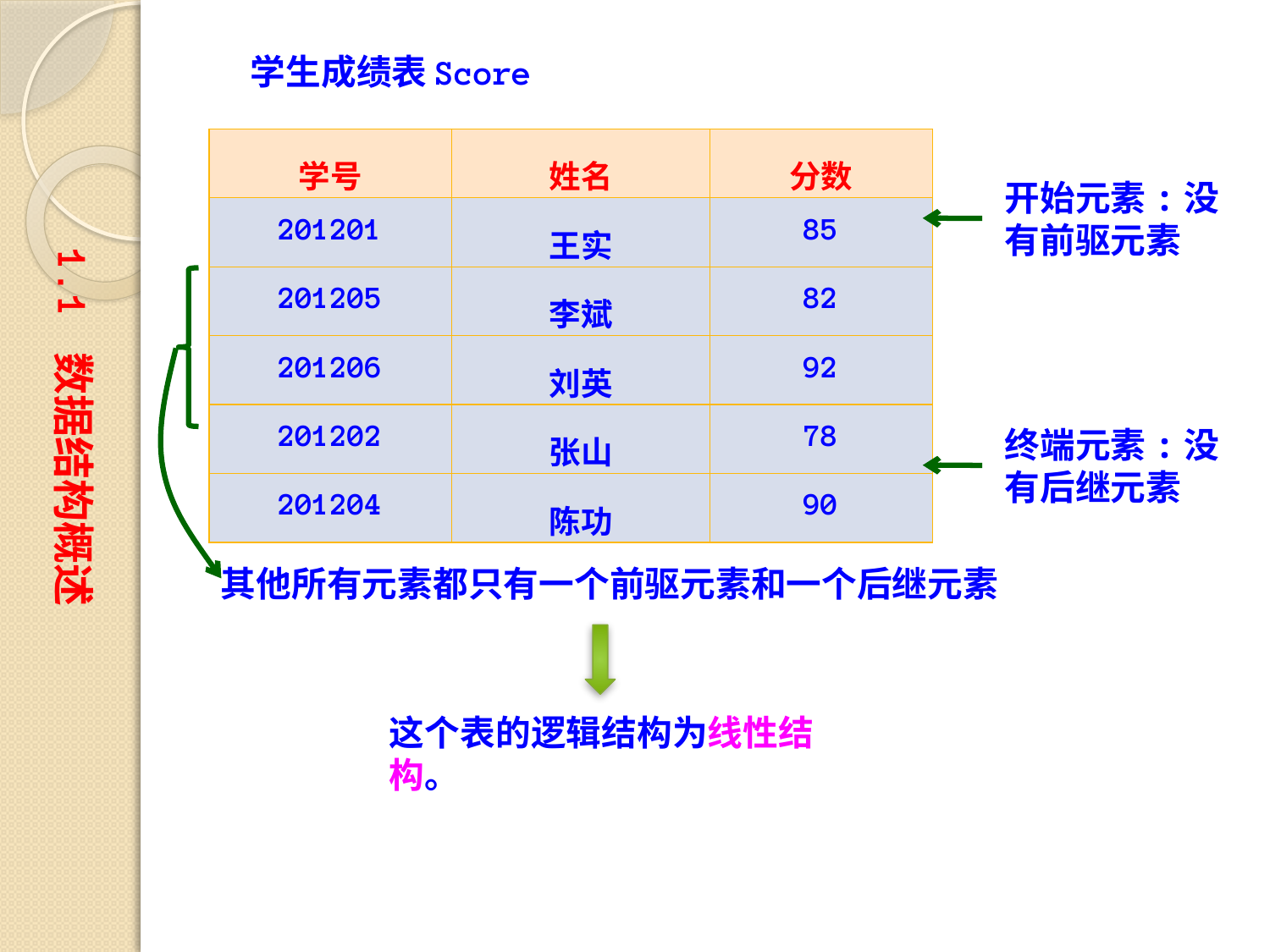

学生成绩表Score
| 学号 | 姓名 | 分数 |
| --- | --- | --- |
| 201201 | 王实 | 85 |
| 201205 | 李斌 | 82 |
| 201206 | 刘英 | 92 |
| 201202 | 张山 | 78 |
| 201204 | 陈功 | 90 |
开始元素:没有前驱元素
1.1 数据结构概述

其他所有元素都只有一个前驱元素和一个后继元素
终端元素:没有后继元素

这个表的逻辑结构为线性结构。